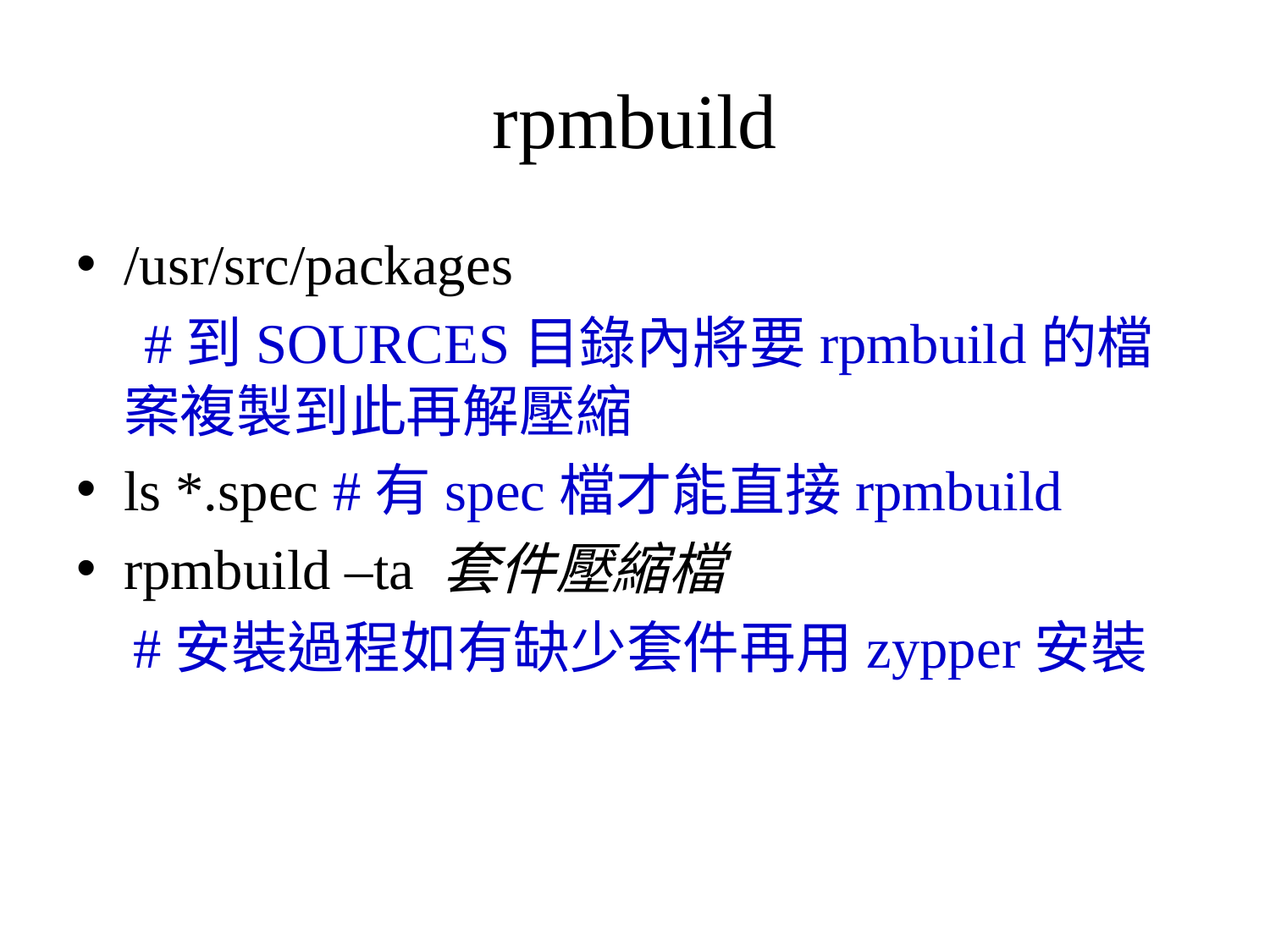

# rpmbuild
/usr/src/packages
  #到SOURCES目錄內將要rpmbuild的檔案複製到此再解壓縮
ls *.spec #有spec檔才能直接rpmbuild
rpmbuild –ta 套件壓縮檔
    #安裝過程如有缺少套件再用zypper安裝